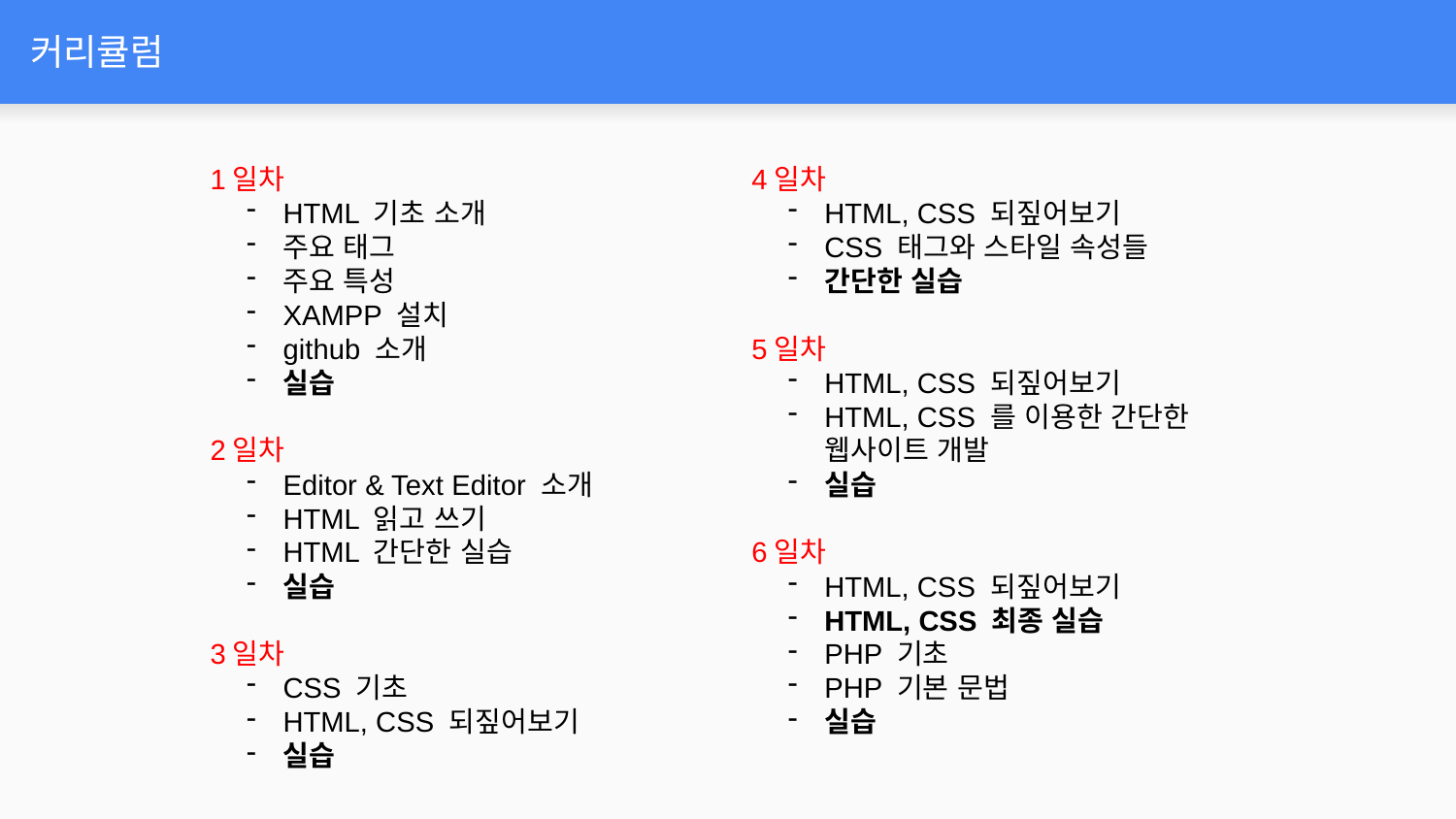

# 커리큘럼
1일차
HTML 기초 소개
주요 태그
주요 특성
XAMPP 설치
github 소개
실습

2일차
Editor & Text Editor 소개
HTML 읽고 쓰기
HTML 간단한 실습
실습

3일차
CSS 기초
HTML, CSS 되짚어보기
실습
4일차
HTML, CSS 되짚어보기
CSS 태그와 스타일 속성들
간단한 실습

5일차
HTML, CSS 되짚어보기
HTML, CSS 를 이용한 간단한 웹사이트 개발
실습

6일차
HTML, CSS 되짚어보기
HTML, CSS 최종 실습
PHP 기초
PHP 기본 문법
실습